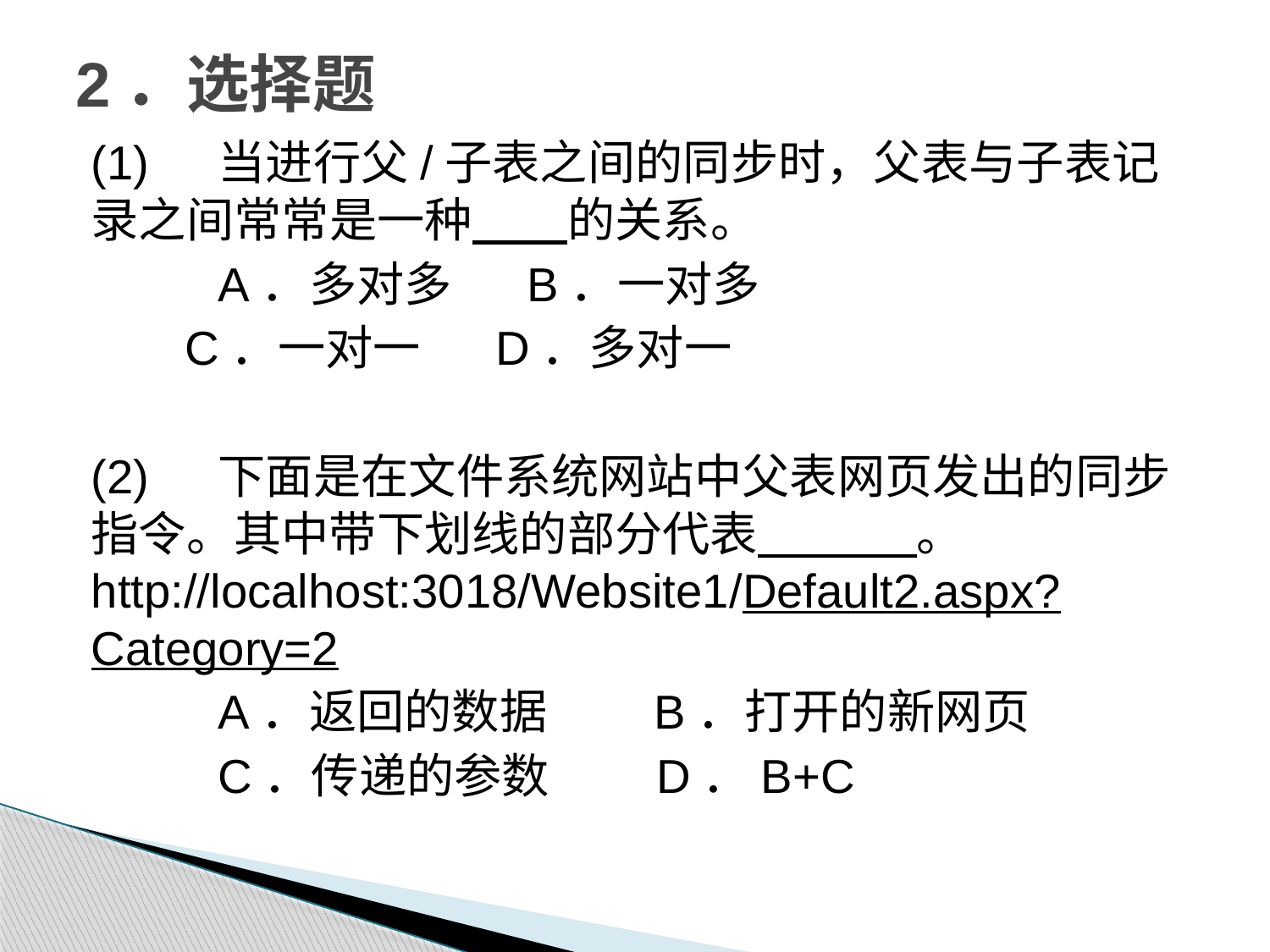

# 2．选择题
(1)	当进行父/子表之间的同步时，父表与子表记录之间常常是一种         的关系。
	A．多对多      B．一对多
       C．一对一      D．多对一

(2)	下面是在文件系统网站中父表网页发出的同步指令。其中带下划线的部分代表               。http://localhost:3018/Website1/Default2.aspx?Category=2
	A．返回的数据         B．打开的新网页
	C．传递的参数         D．B+C